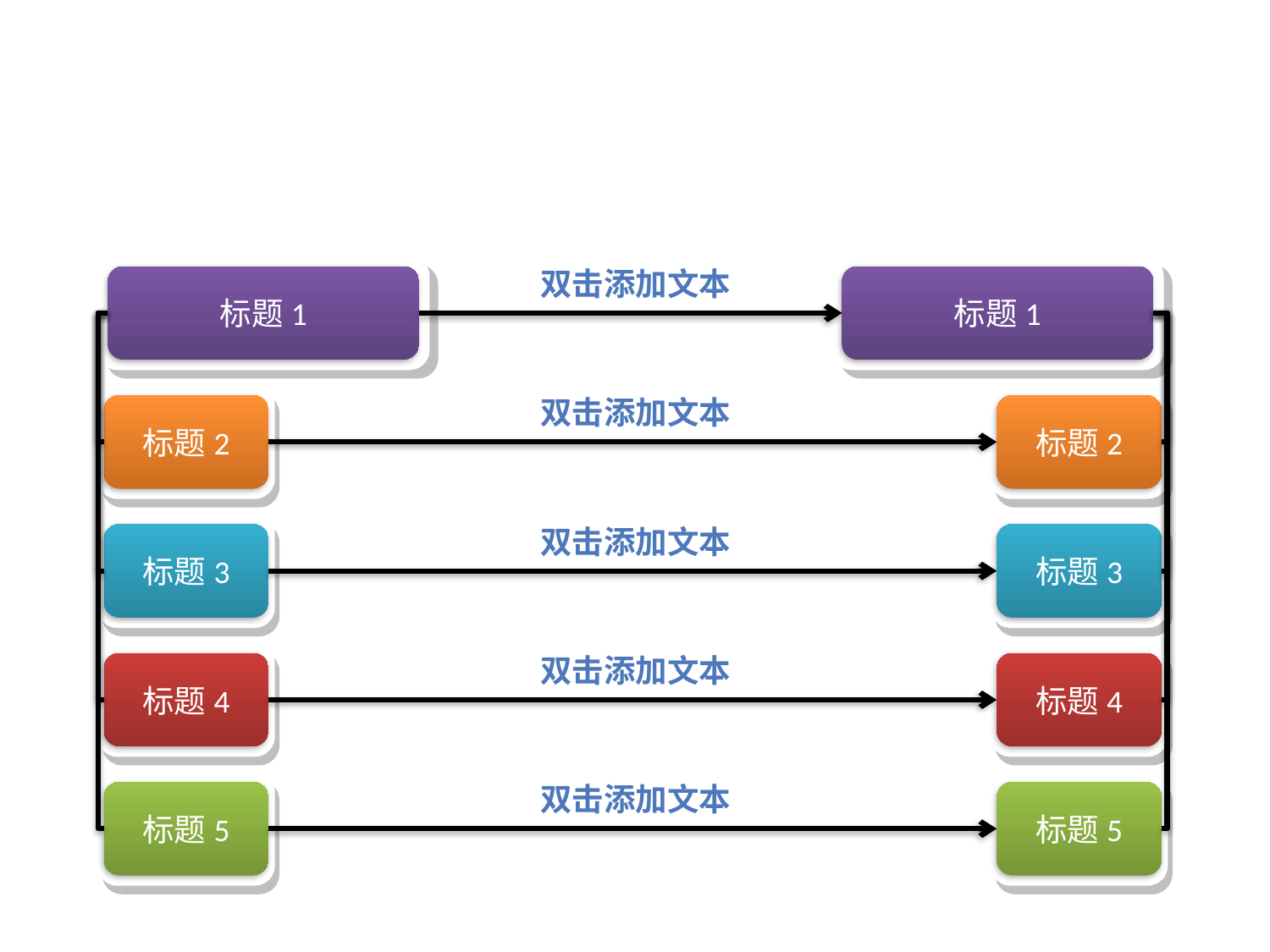

标题1
双击添加文本

标题1

标题2
双击添加文本

标题2

标题3
双击添加文本

标题3

标题4
双击添加文本

标题4

标题5
双击添加文本

标题5